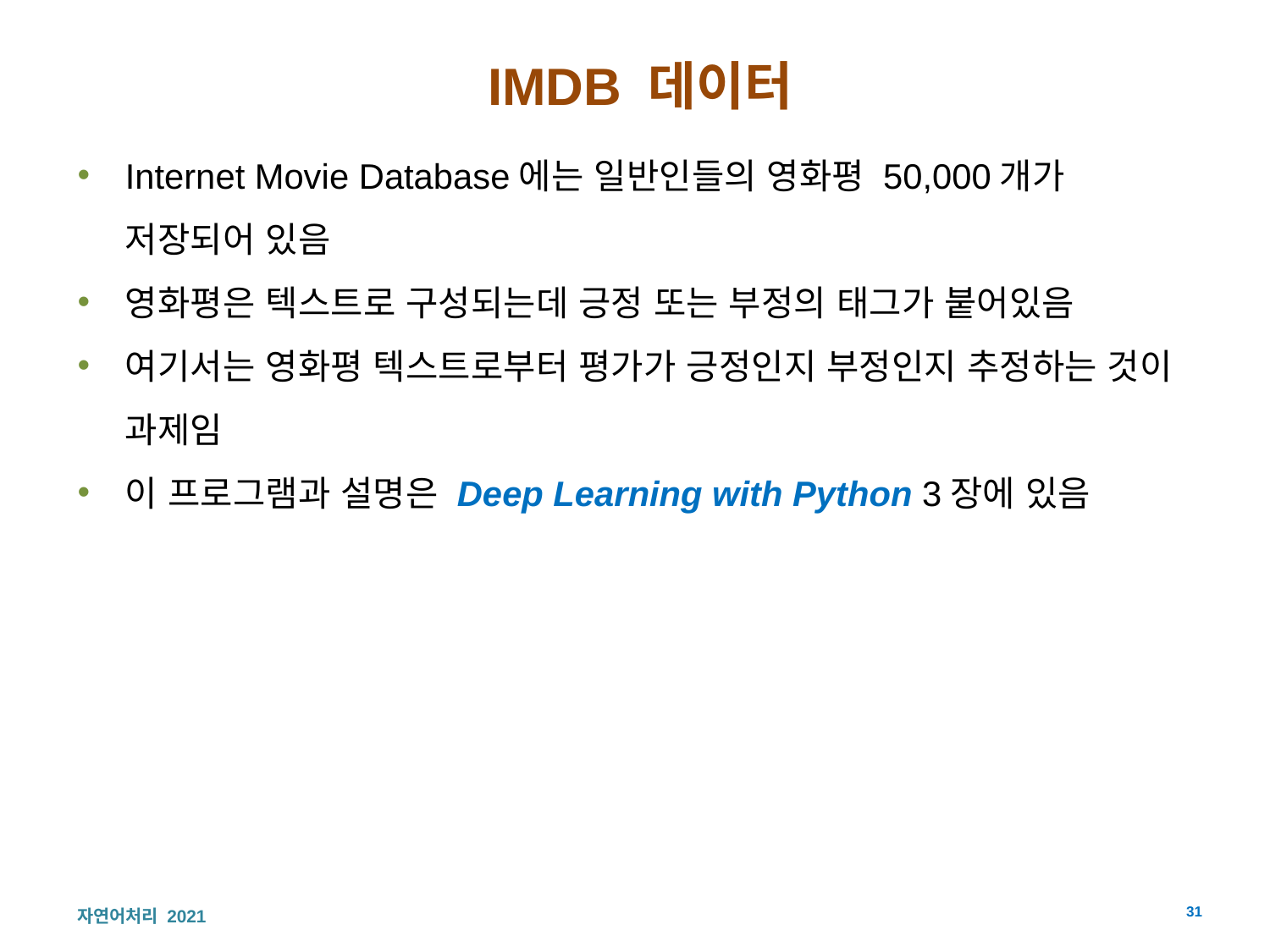

# IMDB 데이터
Internet Movie Database에는 일반인들의 영화평 50,000개가 저장되어 있음
영화평은 텍스트로 구성되는데 긍정 또는 부정의 태그가 붙어있음
여기서는 영화평 텍스트로부터 평가가 긍정인지 부정인지 추정하는 것이 과제임
이 프로그램과 설명은 Deep Learning with Python 3장에 있음